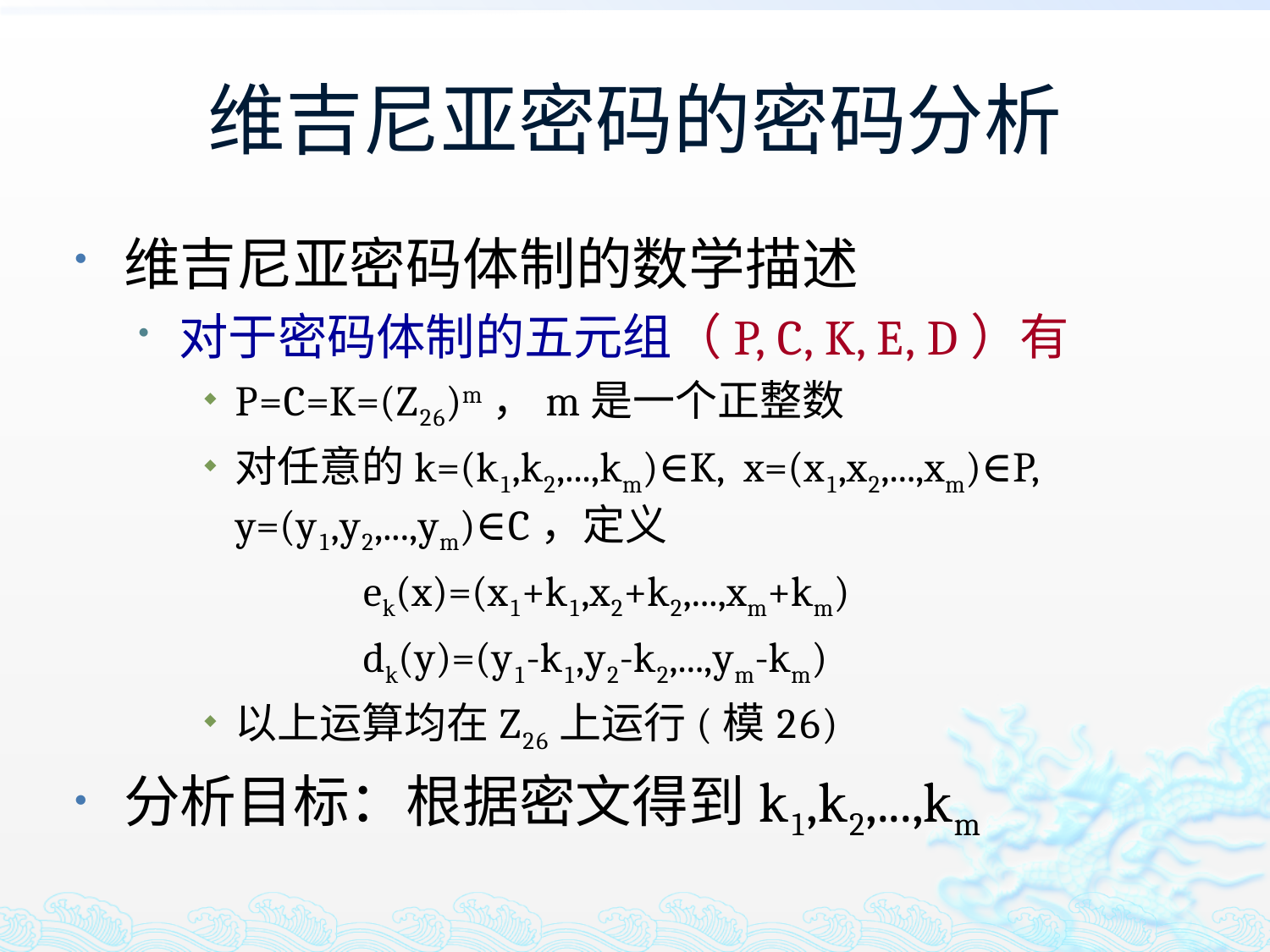

# 维吉尼亚密码的密码分析
维吉尼亚密码体制的数学描述
对于密码体制的五元组（P, C, K, E, D）有
P=C=K=(Z26)m，m是一个正整数
对任意的k=(k1,k2,...,km)∈K,  x=(x1,x2,...,xm)∈P, y=(y1,y2,...,ym)∈C，定义
		ek(x)=(x1+k1,x2+k2,...,xm+km)
		dk(y)=(y1-k1,y2-k2,...,ym-km)
以上运算均在Z26上运行(模26)
分析目标：根据密文得到k1,k2,...,km